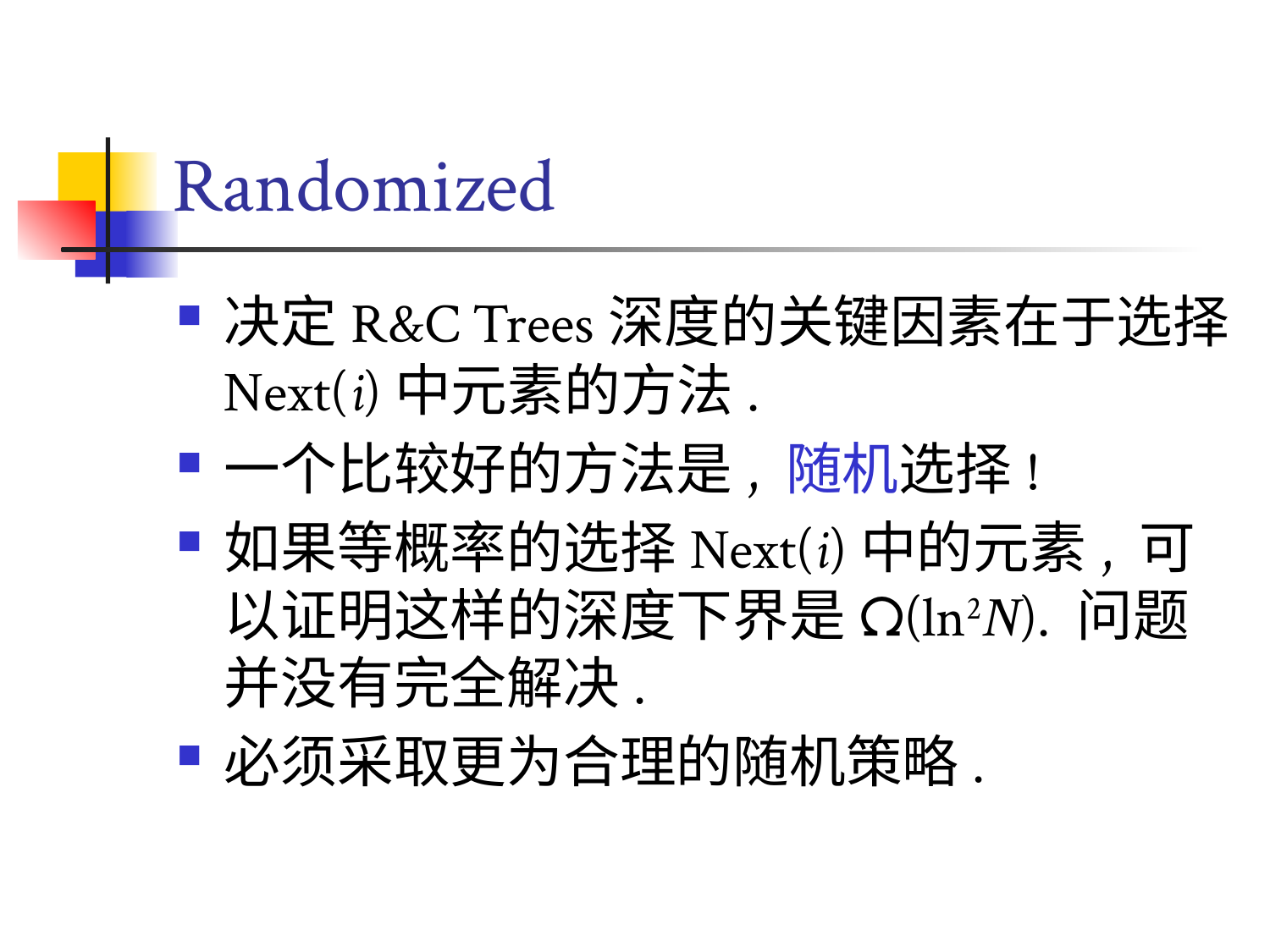

# Randomized
决定R&C Trees深度的关键因素在于选择Next(i)中元素的方法.
一个比较好的方法是, 随机选择!
如果等概率的选择Next(i)中的元素, 可以证明这样的深度下界是Ω(ln2N). 问题并没有完全解决.
必须采取更为合理的随机策略.